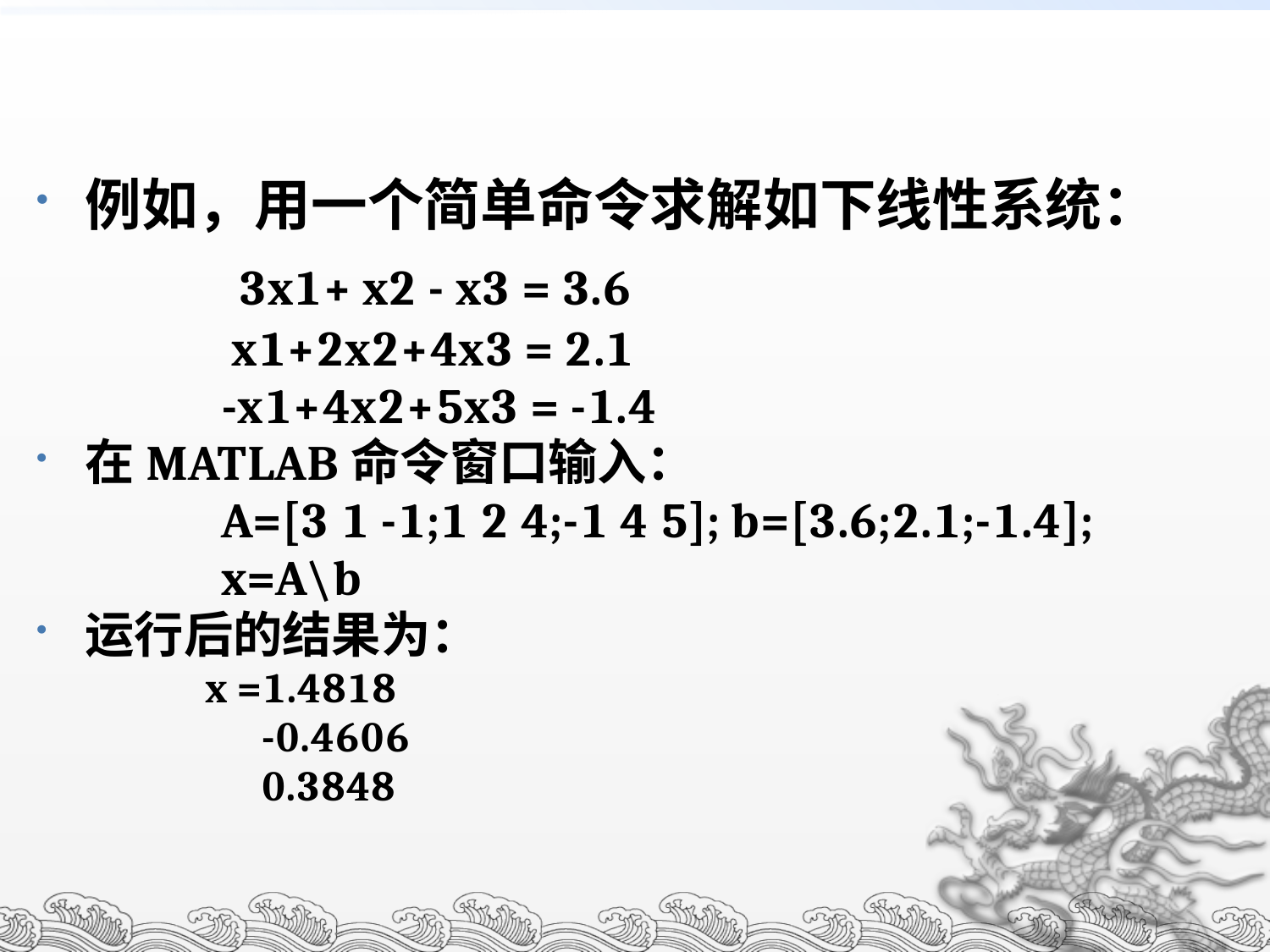

例如，用一个简单命令求解如下线性系统：
             3x1+ x2 - x3 = 3.6
                  x1+2x2+4x3 = 2.1
                 -x1+4x2+5x3 = -1.4
在MATLAB命令窗口输入：
                 A=[3 1 -1;1 2 4;-1 4 5]; b=[3.6;2.1;-1.4];
                 x=A\b
运行后的结果为：
                  x =1.4818
                        -0.4606
                        0.3848